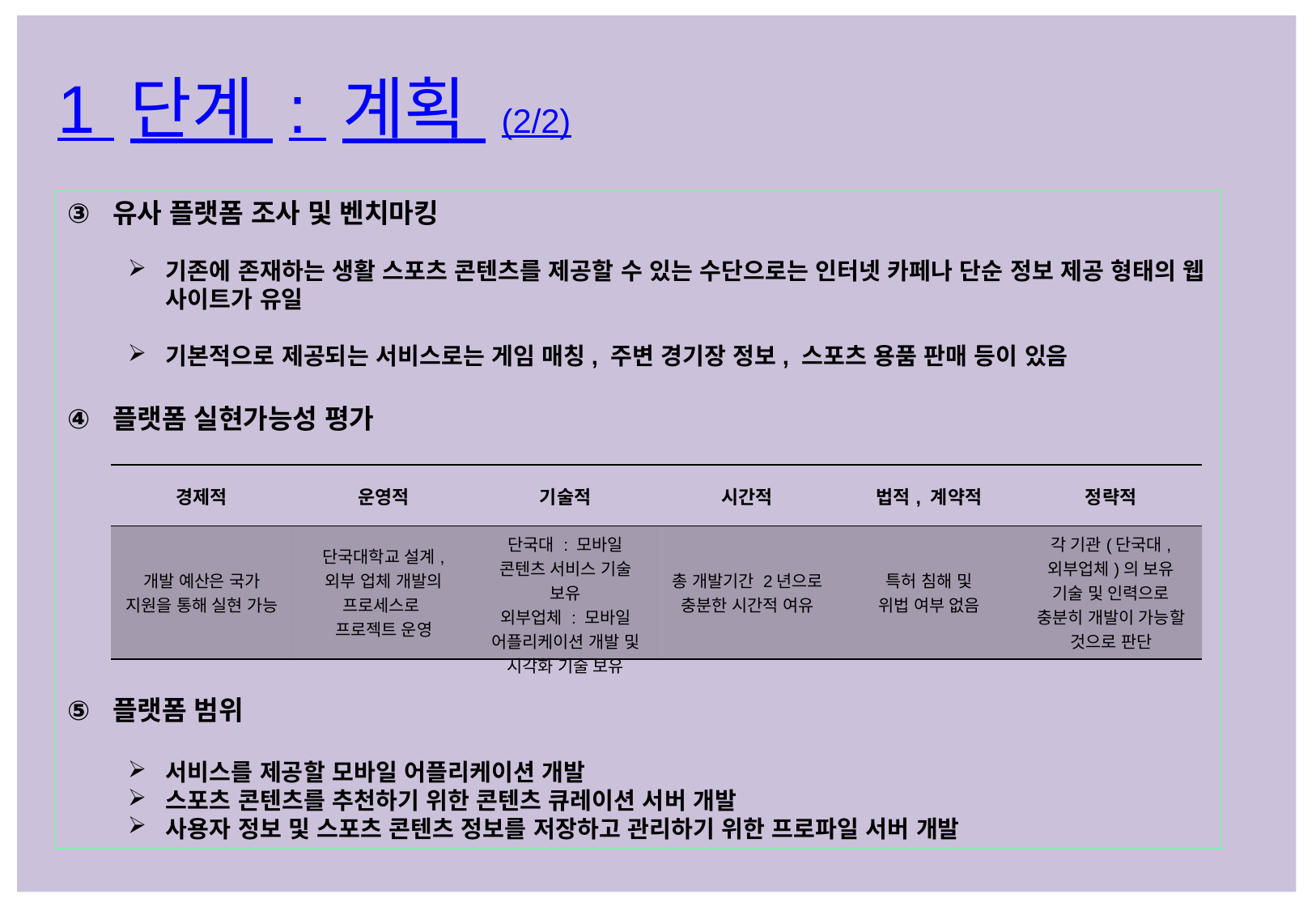

1 단계 : 계획 (2/2)
유사 플랫폼 조사 및 벤치마킹

기존에 존재하는 생활 스포츠 콘텐츠를 제공할 수 있는 수단으로는 인터넷 카페나 단순 정보 제공 형태의 웹 사이트가 유일

기본적으로 제공되는 서비스로는 게임 매칭, 주변 경기장 정보, 스포츠 용품 판매 등이 있음

플랫폼 실현가능성 평가

플랫폼 범위

서비스를 제공할 모바일 어플리케이션 개발
스포츠 콘텐츠를 추천하기 위한 콘텐츠 큐레이션 서버 개발
사용자 정보 및 스포츠 콘텐츠 정보를 저장하고 관리하기 위한 프로파일 서버 개발
| 경제적 | 운영적 | 기술적 | 시간적 | 법적, 계약적 | 정략적 |
| --- | --- | --- | --- | --- | --- |
| 개발 예산은 국가 지원을 통해 실현 가능 | 단국대학교 설계, 외부 업체 개발의 프로세스로 프로젝트 운영 | 단국대 : 모바일 콘텐츠 서비스 기술 보유 외부업체 : 모바일 어플리케이션 개발 및 시각화 기술 보유 | 총 개발기간 2년으로 충분한 시간적 여유 | 특허 침해 및 위법 여부 없음 | 각 기관(단국대, 외부업체)의 보유 기술 및 인력으로 충분히 개발이 가능할 것으로 판단 |